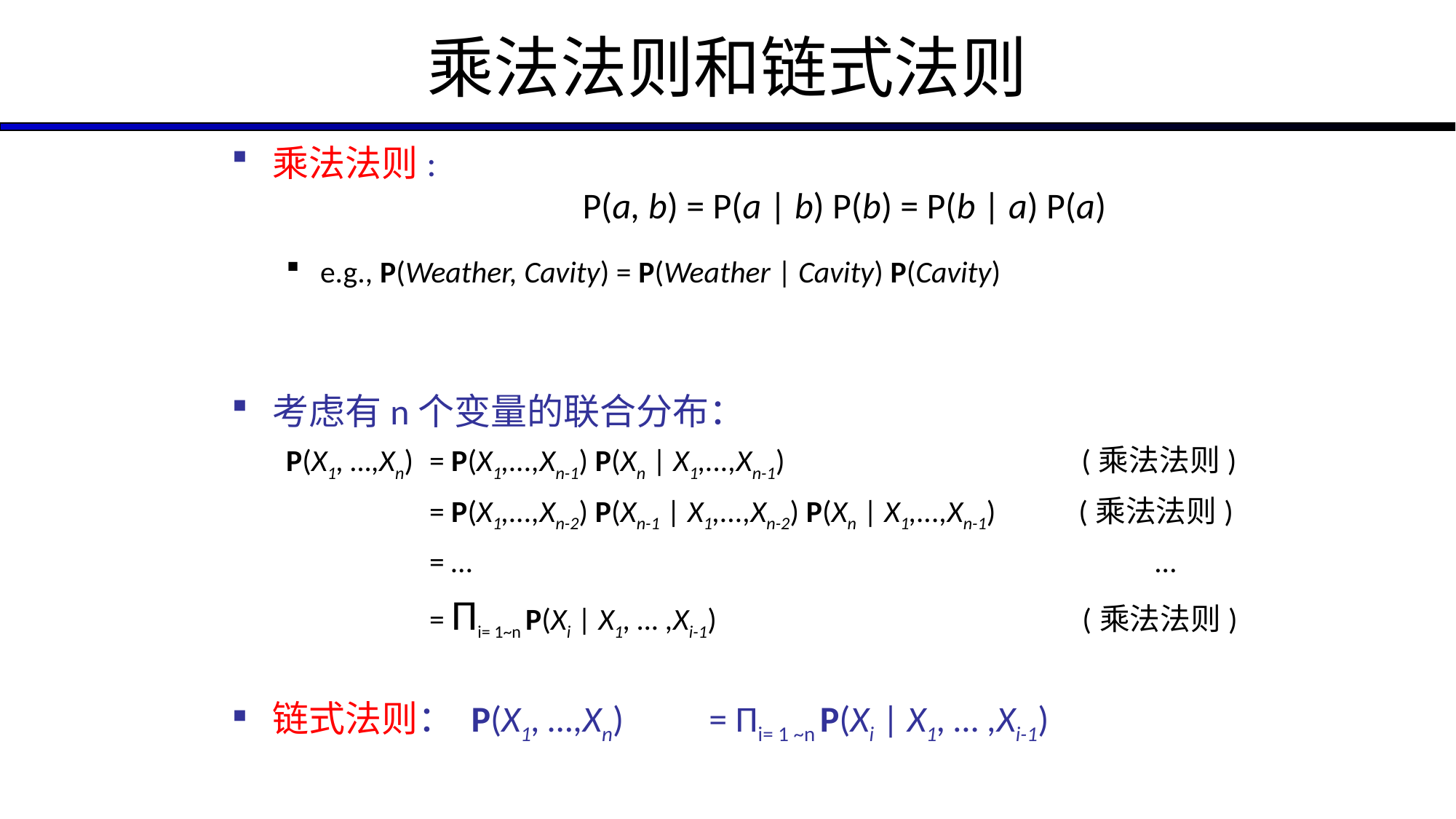

# 乘法法则和链式法则
乘法法则:
P(a, b) = P(a | b) P(b) = P(b | a) P(a)

e.g., P(Weather, Cavity) = P(Weather | Cavity) P(Cavity)

考虑有n个变量的联合分布：
P(X1, …,Xn) 	= P(X1,...,Xn-1) P(Xn | X1,...,Xn-1)                                           (乘法法则)
                 	= P(X1,...,Xn-2) P(Xn-1 | X1,...,Xn-2) P(Xn | X1,...,Xn-1)            (乘法法则)
                  	= …                                                                                                   …
                  	= Пi= 1~n P(Xi | X1, … ,Xi-1)                                                     (乘法法则)

链式法则： P(X1, …,Xn) 	= Пi= 1 ~n P(Xi | X1, … ,Xi-1)